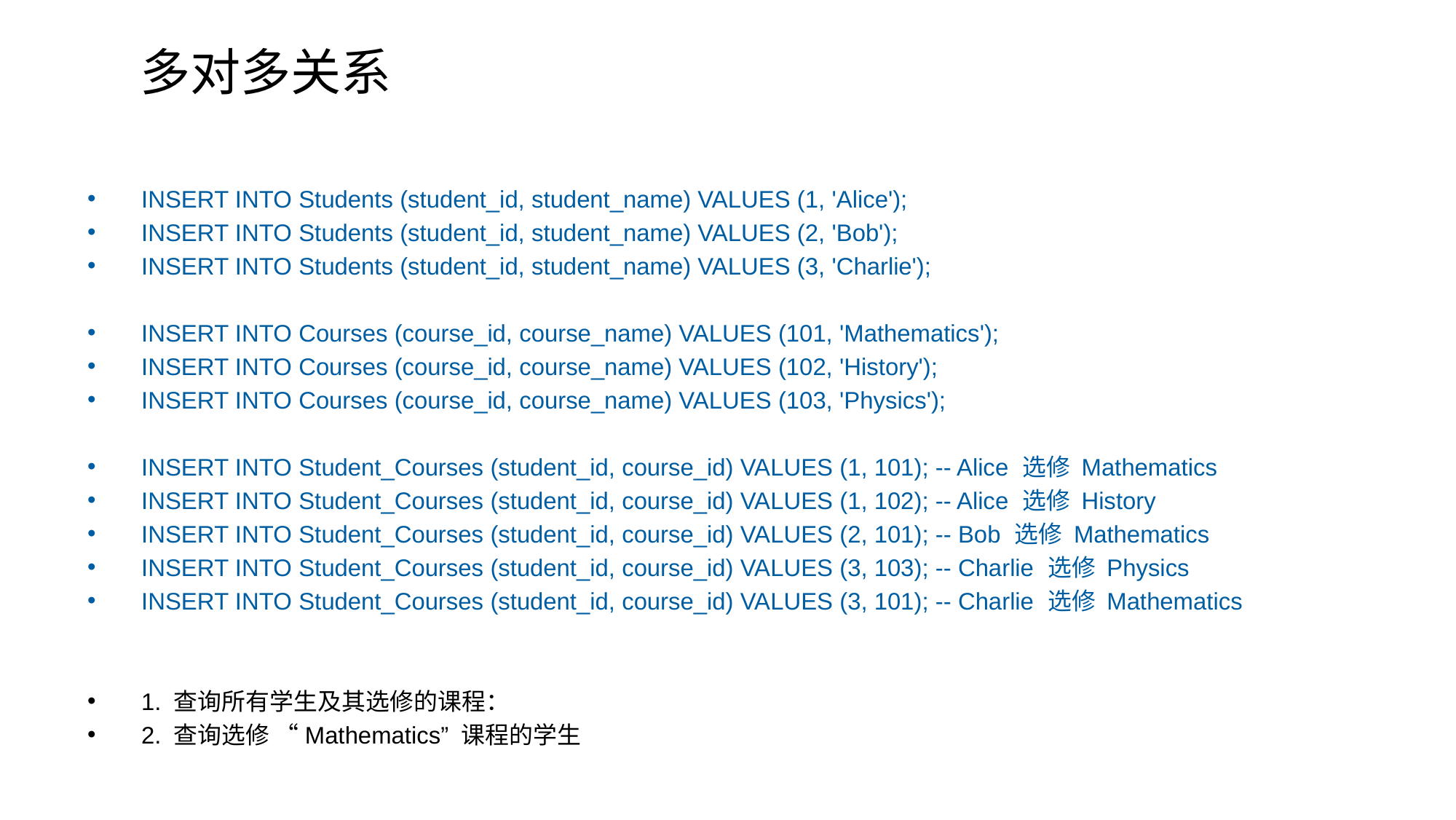

# 多对多关系

INSERT INTO Students (student_id, student_name) VALUES (1, 'Alice');
INSERT INTO Students (student_id, student_name) VALUES (2, 'Bob');
INSERT INTO Students (student_id, student_name) VALUES (3, 'Charlie');

INSERT INTO Courses (course_id, course_name) VALUES (101, 'Mathematics');
INSERT INTO Courses (course_id, course_name) VALUES (102, 'History');
INSERT INTO Courses (course_id, course_name) VALUES (103, 'Physics');

INSERT INTO Student_Courses (student_id, course_id) VALUES (1, 101); -- Alice 选修 Mathematics
INSERT INTO Student_Courses (student_id, course_id) VALUES (1, 102); -- Alice 选修 History
INSERT INTO Student_Courses (student_id, course_id) VALUES (2, 101); -- Bob 选修 Mathematics
INSERT INTO Student_Courses (student_id, course_id) VALUES (3, 103); -- Charlie 选修 Physics
INSERT INTO Student_Courses (student_id, course_id) VALUES (3, 101); -- Charlie 选修 Mathematics

1. 查询所有学生及其选修的课程：
2. 查询选修 “Mathematics” 课程的学生